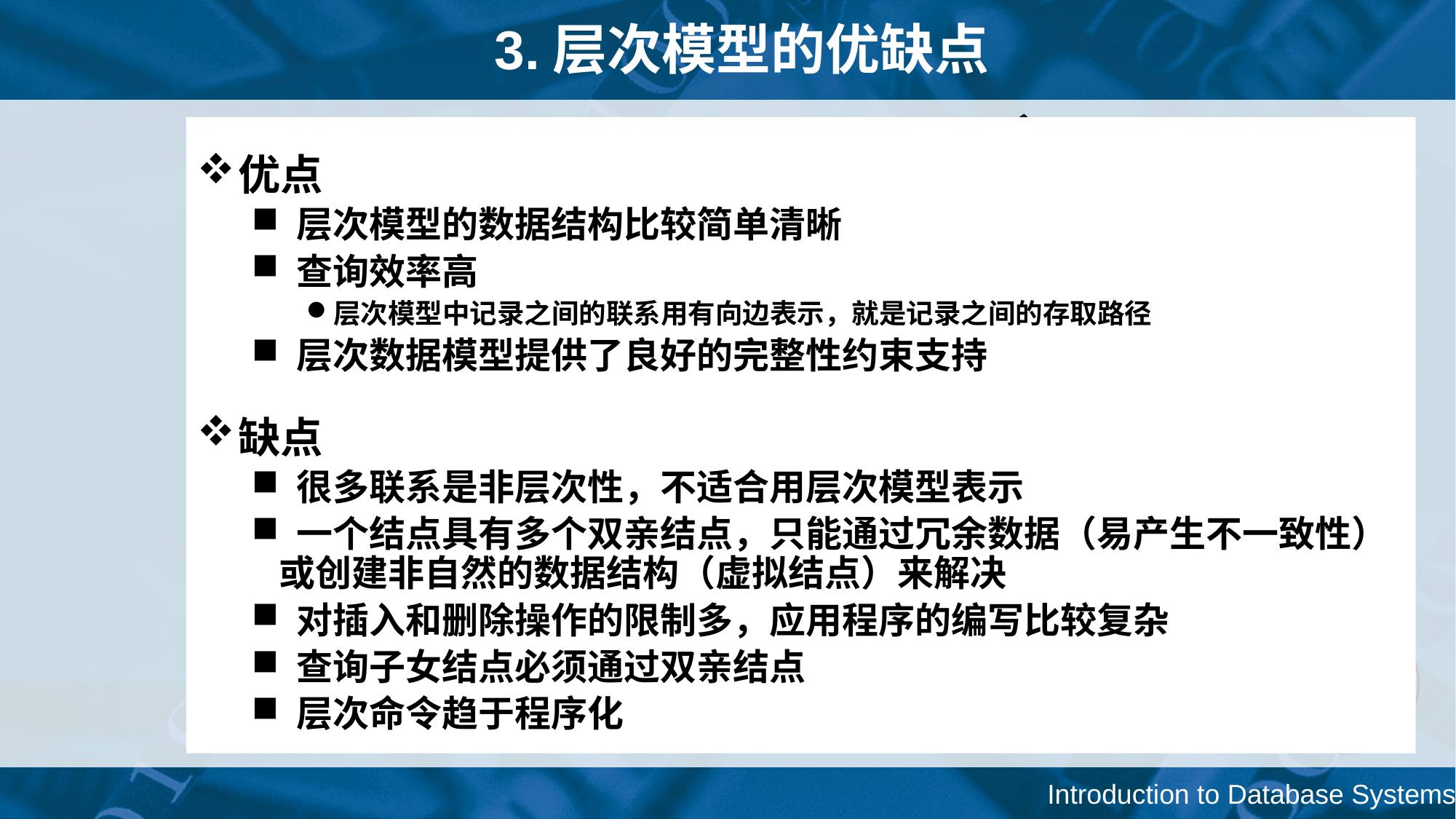

# 3.层次模型的优缺点
优点
 层次模型的数据结构比较简单清晰
 查询效率高
层次模型中记录之间的联系用有向边表示，就是记录之间的存取路径
 层次数据模型提供了良好的完整性约束支持
缺点
 很多联系是非层次性，不适合用层次模型表示
 一个结点具有多个双亲结点，只能通过冗余数据（易产生不一致性）或创建非自然的数据结构（虚拟结点）来解决
 对插入和删除操作的限制多，应用程序的编写比较复杂
 查询子女结点必须通过双亲结点
 层次命令趋于程序化